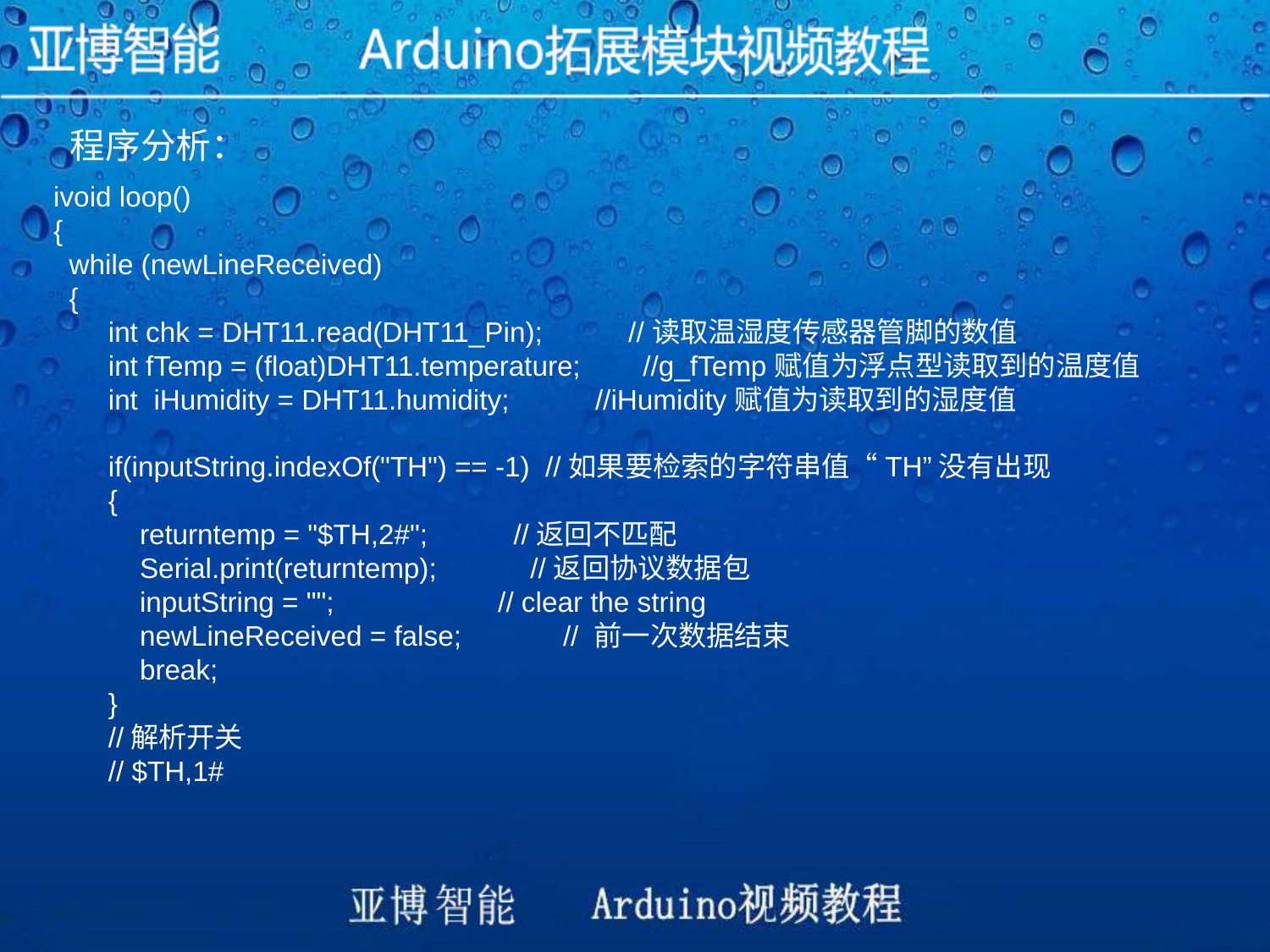

程序分析：
ivoid loop()
{
  while (newLineReceived)
  {
       int chk = DHT11.read(DHT11_Pin);           //读取温湿度传感器管脚的数值
       int fTemp = (float)DHT11.temperature;        //g_fTemp赋值为浮点型读取到的温度值
       int  iHumidity = DHT11.humidity;           //iHumidity赋值为读取到的湿度值

       if(inputString.indexOf("TH") == -1)  //如果要检索的字符串值“TH”没有出现
       {
           returntemp = "$TH,2#";           //返回不匹配
           Serial.print(returntemp);            //返回协议数据包
           inputString = "";                     // clear the string
           newLineReceived = false;             // 前一次数据结束
           break;
       }
       //解析开关
       // $TH,1#